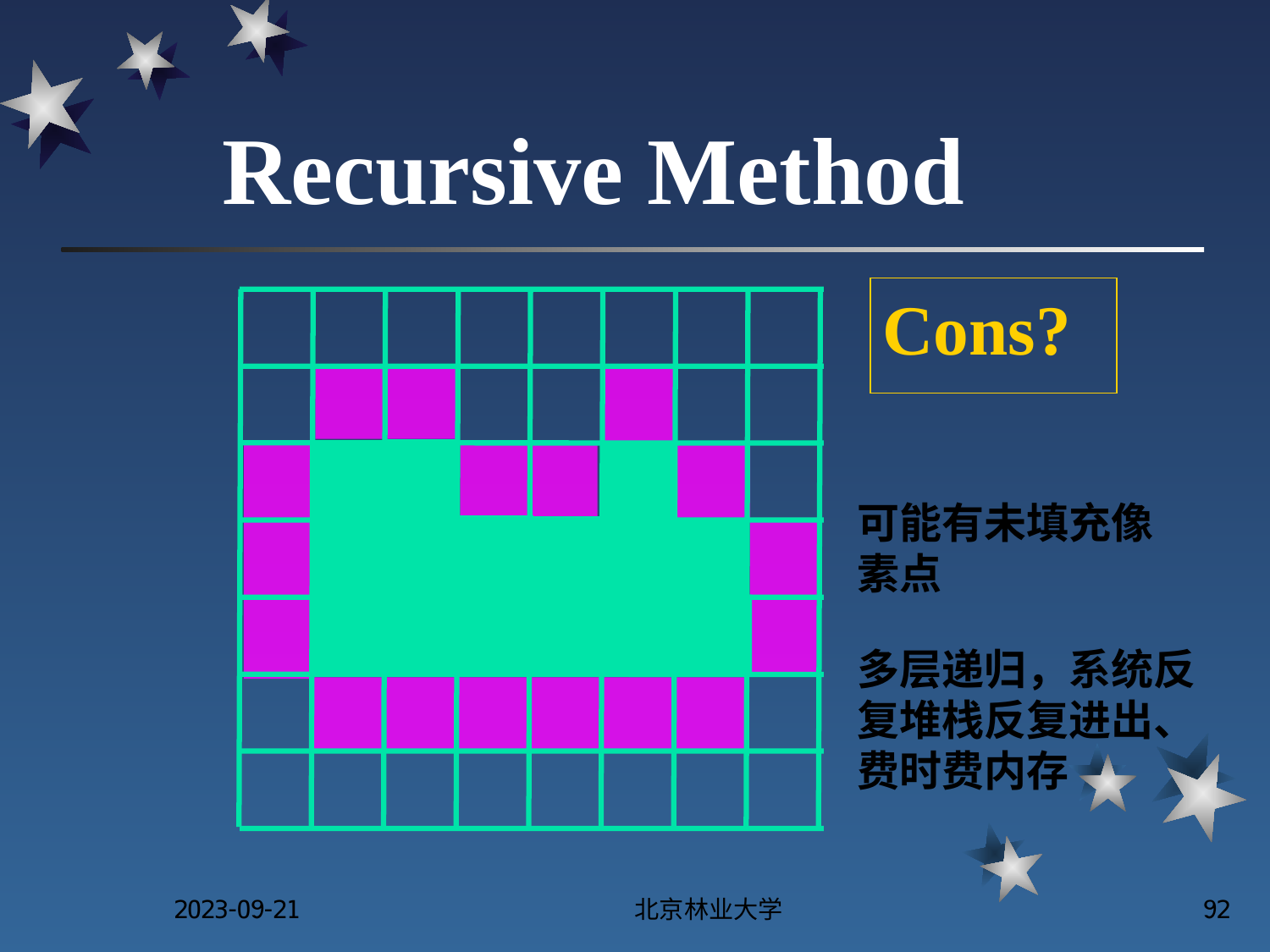

# Recursive Method
Cons?

可能有未填充像素点

多层递归，系统反复堆栈反复进出、费时费内存

2023-09-21
北京林业大学
92